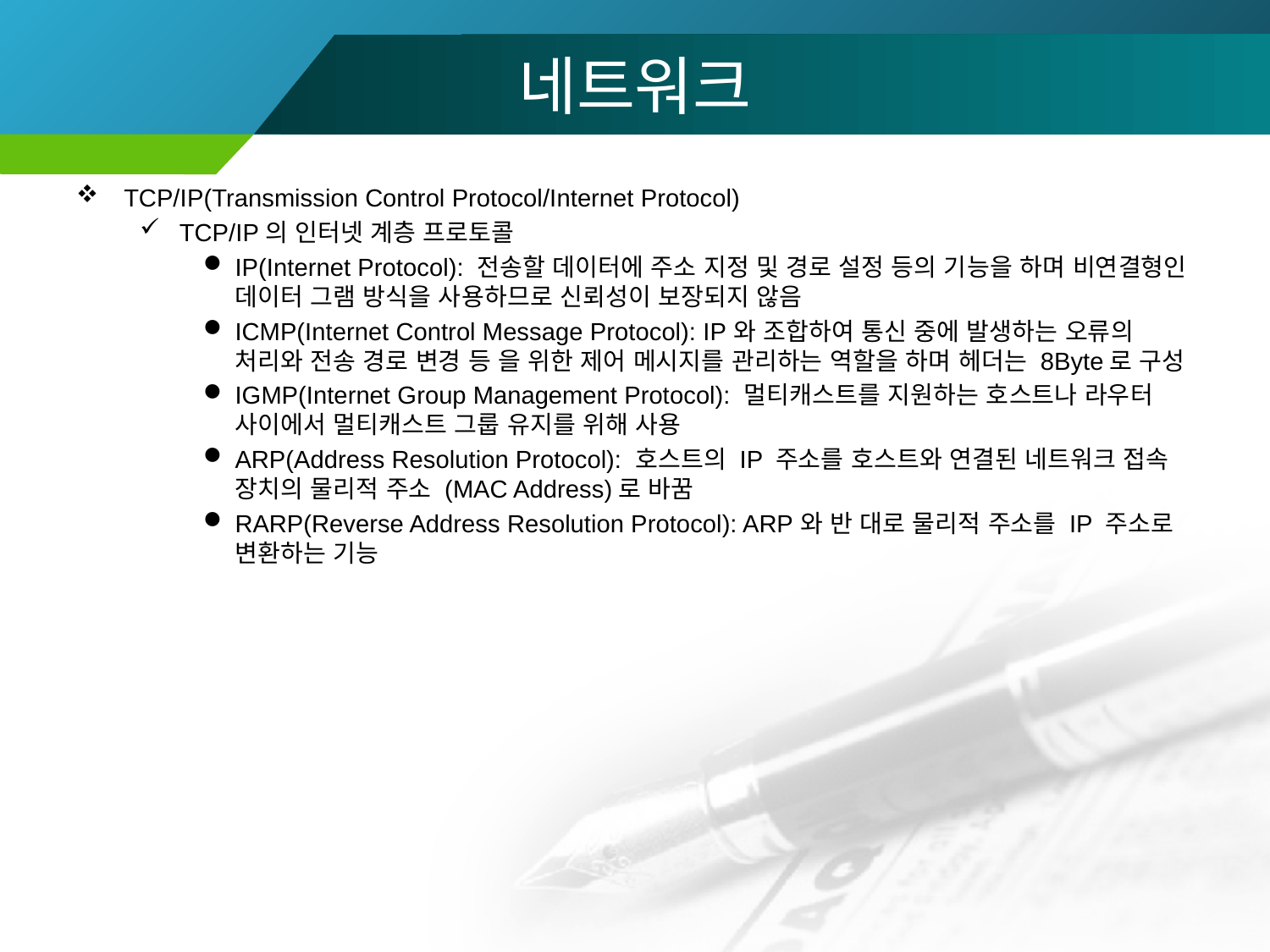

# 네트워크
TCP/IP(Transmission Control Protocol/Internet Protocol)
TCP/IP의 인터넷 계층 프로토콜
IP(Internet Protocol): 전송할 데이터에 주소 지정 및 경로 설정 등의 기능을 하며 비연결형인 데이터 그램 방식을 사용하므로 신뢰성이 보장되지 않음
ICMP(Internet Control Message Protocol): IP와 조합하여 통신 중에 발생하는 오류의 처리와 전송 경로 변경 등 을 위한 제어 메시지를 관리하는 역할을 하며 헤더는 8Byte로 구성
IGMP(Internet Group Management Protocol): 멀티캐스트를 지원하는 호스트나 라우터 사이에서 멀티캐스트 그룹 유지를 위해 사용
ARP(Address Resolution Protocol): 호스트의 IP 주소를 호스트와 연결된 네트워크 접속 장치의 물리적 주소 (MAC Address)로 바꿈
RARP(Reverse Address Resolution Protocol): ARP와 반 대로 물리적 주소를 IP 주소로 변환하는 기능